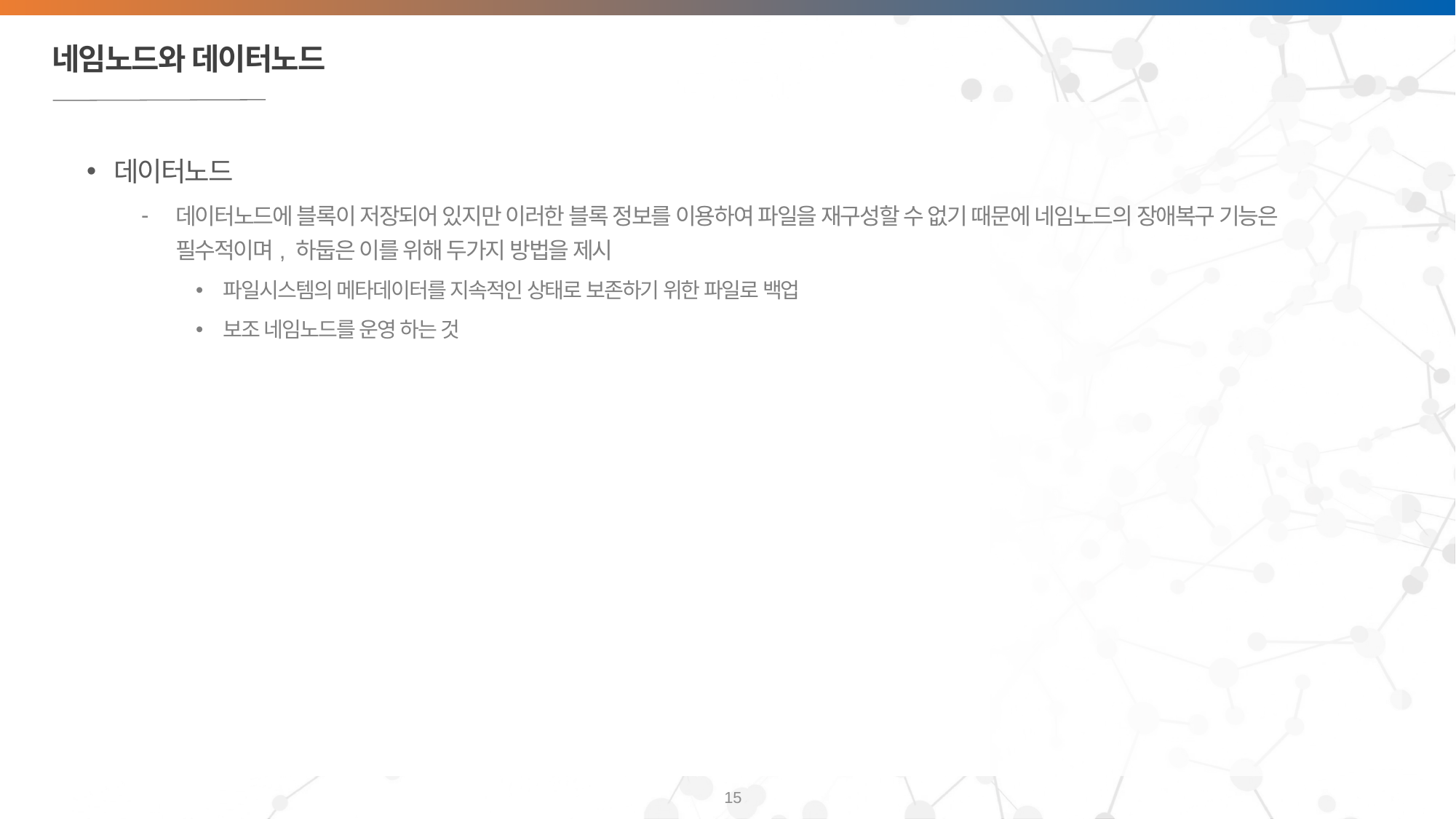

# 네임노드와 데이터노드

데이터노드
데이터노드에 블록이 저장되어 있지만 이러한 블록 정보를 이용하여 파일을 재구성할 수 없기 때문에 네임노드의 장애복구 기능은 필수적이며, 하둡은 이를 위해 두가지 방법을 제시
파일시스템의 메타데이터를 지속적인 상태로 보존하기 위한 파일로 백업
보조 네임노드를 운영 하는 것
15